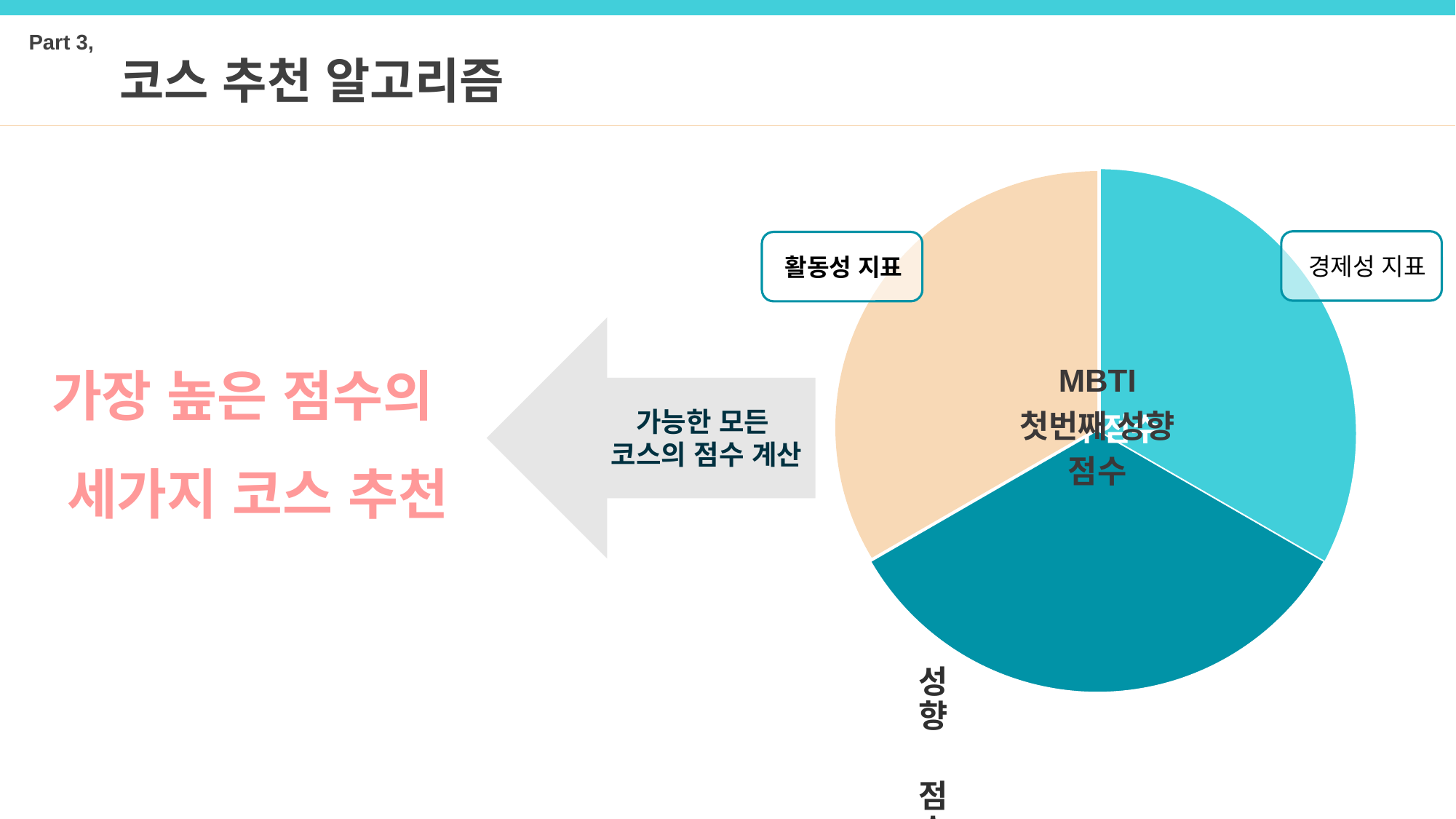

Part 3,
코스 추천 알고리즘
MBTI
두번째 성향
점수
거리 점수
MBTI
첫번째 성향
점수

경제성 지표
활동성 지표

가능한 모든
코스의 점수 계산
가장 높은 점수의
세가지 코스 추천